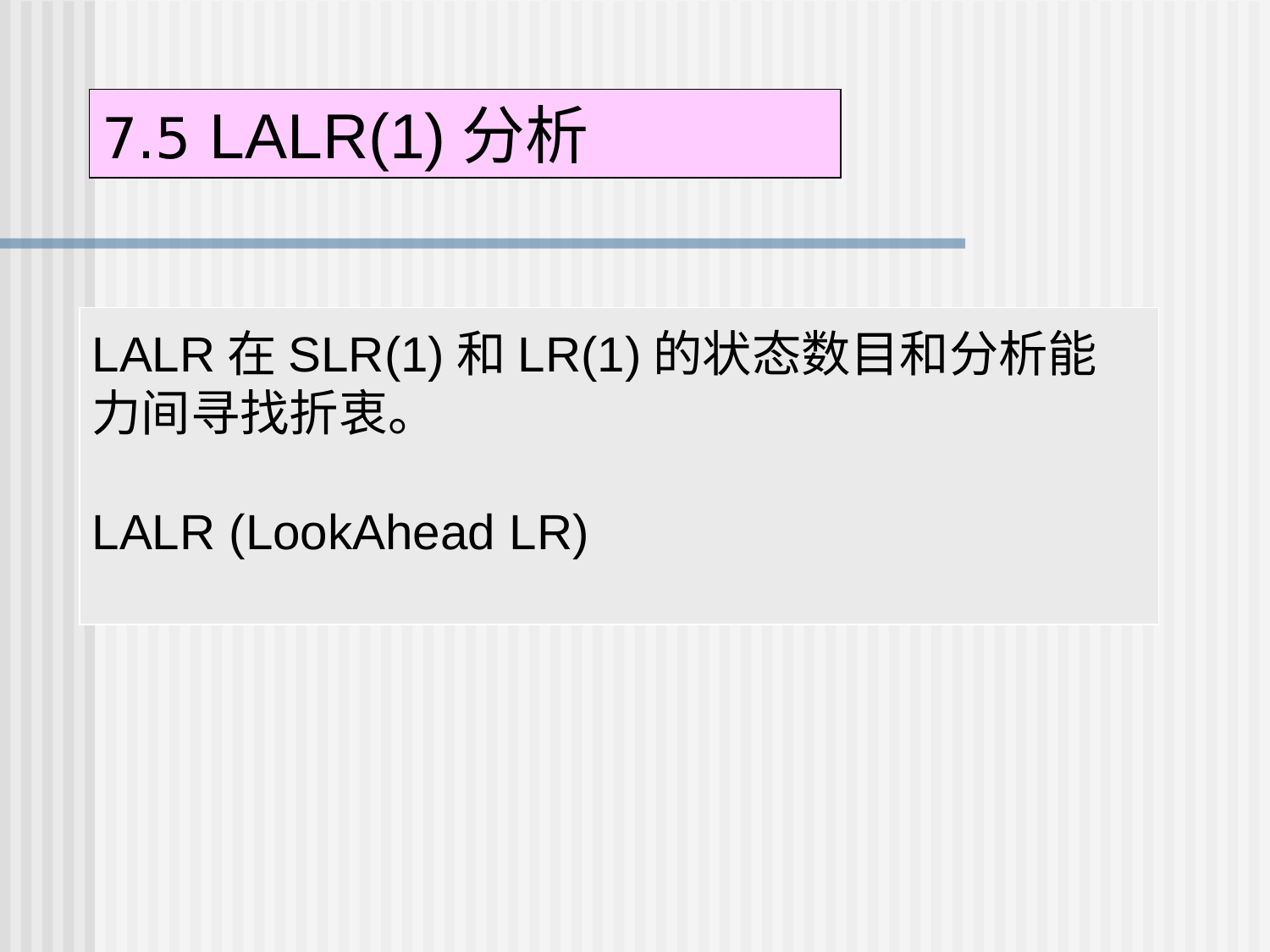

7.5 LALR(1)分析
# LALR在SLR(1)和LR(1)的状态数目和分析能力间寻找折衷。 LALR (LookAhead LR)